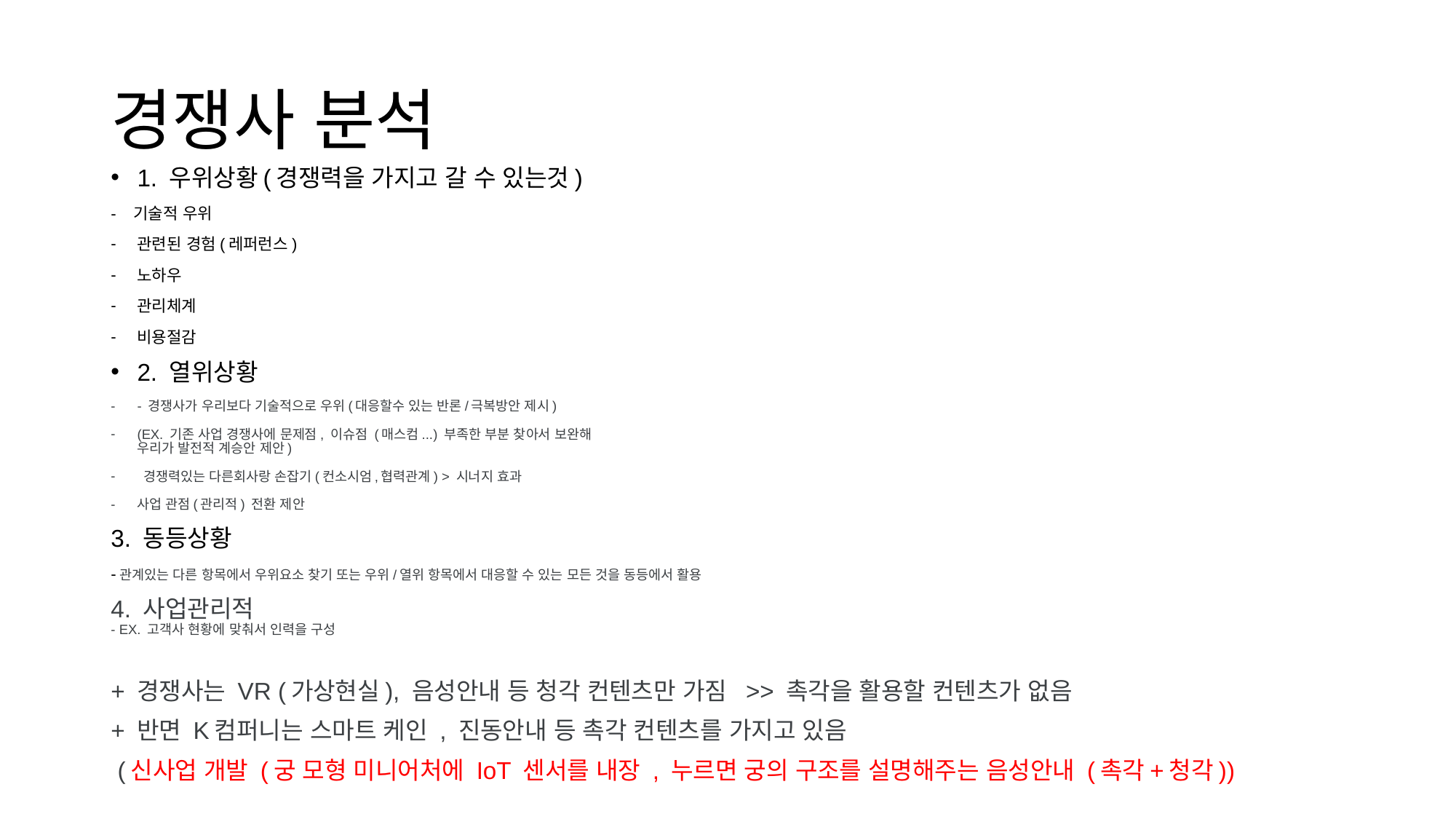

# 경쟁사 분석
1. 우위상황(경쟁력을 가지고 갈 수 있는것)
-   기술적 우위
관련된 경험(레퍼런스)
노하우
관리체계
비용절감
2. 열위상황
- 경쟁사가 우리보다 기술적으로 우위(대응할수 있는 반론/극복방안 제시)
(EX. 기존 사업 경쟁사에 문제점, 이슈점 (매스컴...) 부족한 부분 찾아서 보완해
우리가 발전적 계승안 제안)
 경쟁력있는 다른회사랑 손잡기(컨소시엄,협력관계) > 시너지 효과
사업 관점(관리적) 전환 제안
3. 동등상황
-관계있는 다른 항목에서 우위요소 찾기 또는 우위/열위 항목에서 대응할 수 있는 모든 것을 동등에서 활용
4. 사업관리적
- EX. 고객사 현황에 맞춰서 인력을 구성

+ 경쟁사는 VR (가상현실), 음성안내 등 청각 컨텐츠만 가짐  >> 촉각을 활용할 컨텐츠가 없음
+ 반면 K컴퍼니는 스마트 케인 , 진동안내 등 촉각 컨텐츠를 가지고 있음
 (신사업 개발 (궁 모형 미니어처에 IoT 센서를 내장 , 누르면 궁의 구조를 설명해주는 음성안내 (촉각+청각))